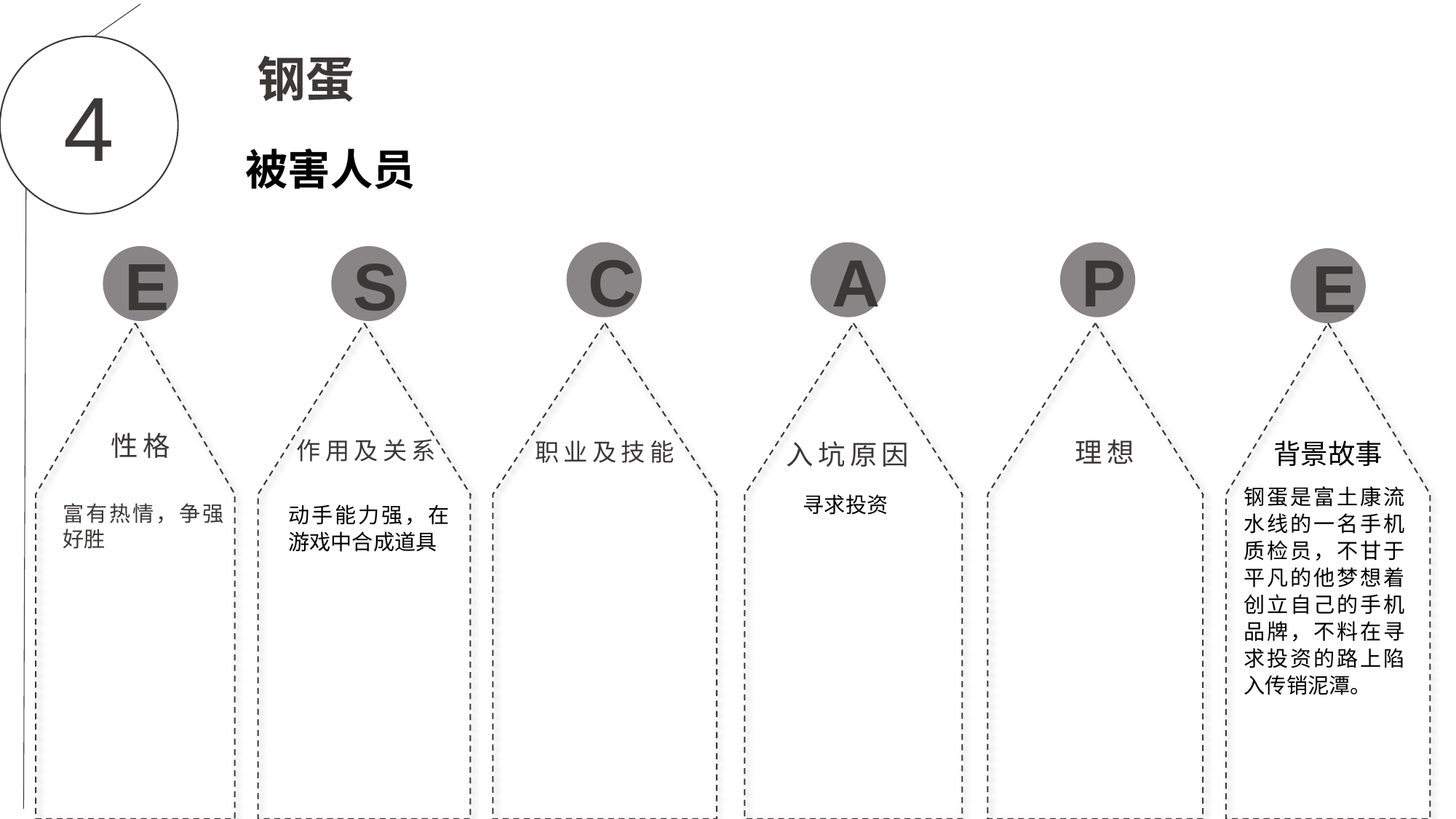

4
 钢蛋
被害人员
C
A
P
E
S
E

性格
作用及关系
理想
职业及技能
背景故事
入坑原因
钢蛋是富土康流水线的一名手机质检员，不甘于平凡的他梦想着创立自己的手机品牌，不料在寻求投资的路上陷入传销泥潭。
寻求投资
动手能力强，在游戏中合成道具

富有热情，争强好胜